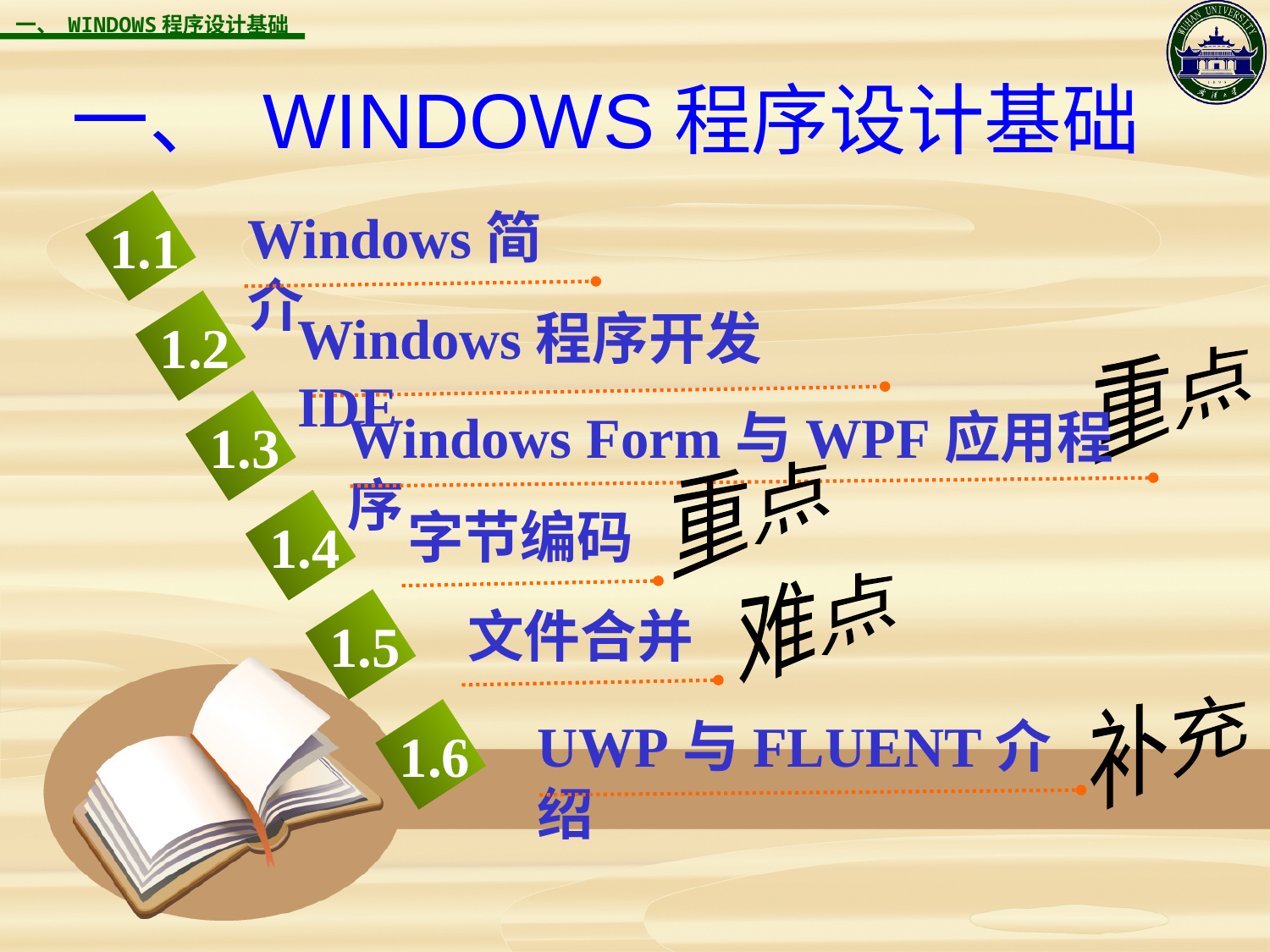

一、 WINDOWS程序设计基础
Windows简介

1.1
Windows程序开发IDE

1.2
重点
Windows Form与WPF应用程序

1.3
重点
字节编码

1.4
难点
文件合并

1.5
补充
UWP与FLUENT介绍

1.6